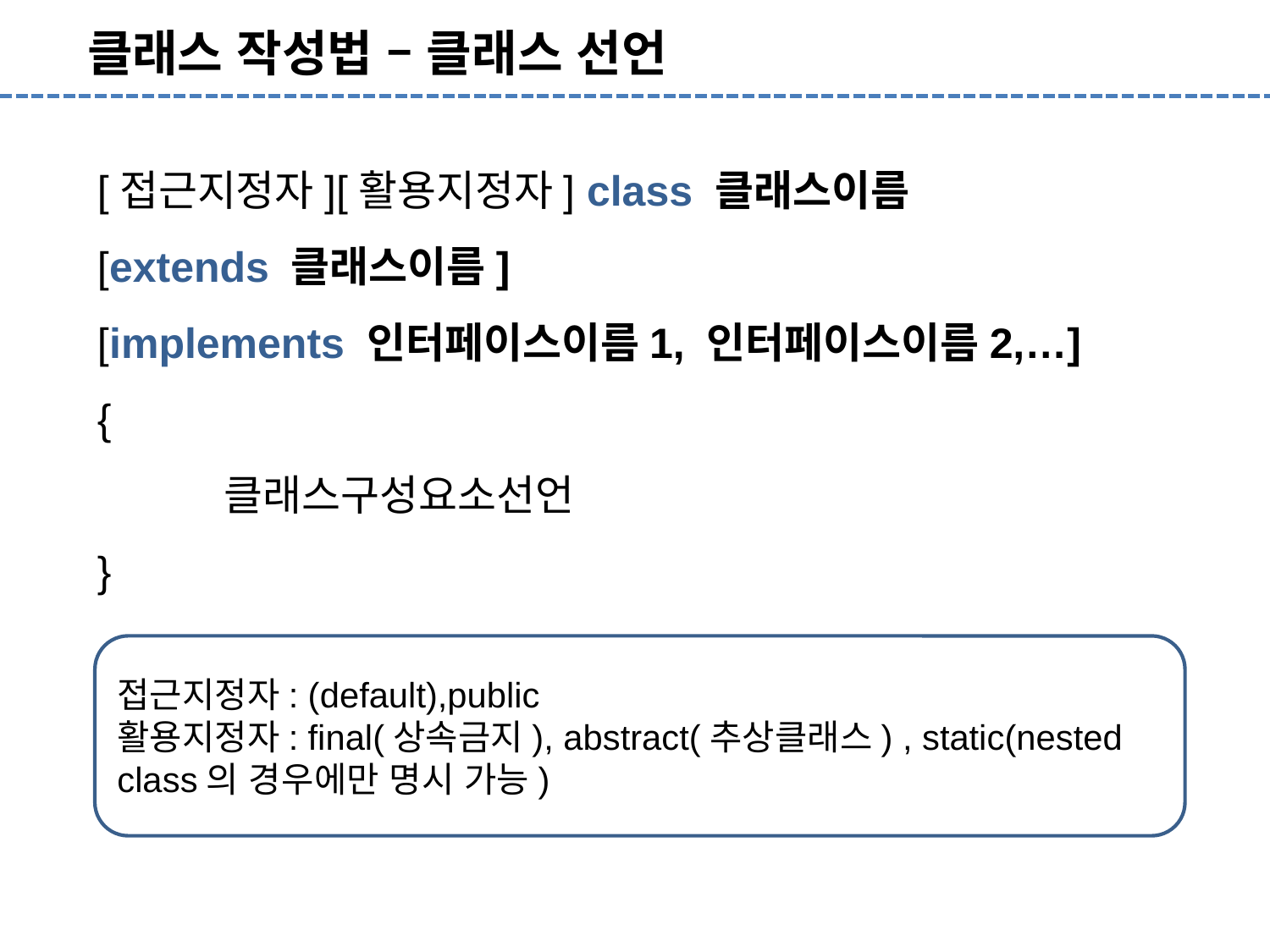

클래스 작성법 – 클래스 선언
[접근지정자][활용지정자] class 클래스이름
[extends 클래스이름]
[implements 인터페이스이름1, 인터페이스이름2,…]
{
	클래스구성요소선언
}
접근지정자: (default),public
활용지정자: final(상속금지), abstract(추상클래스) , static(nested class의 경우에만 명시 가능)